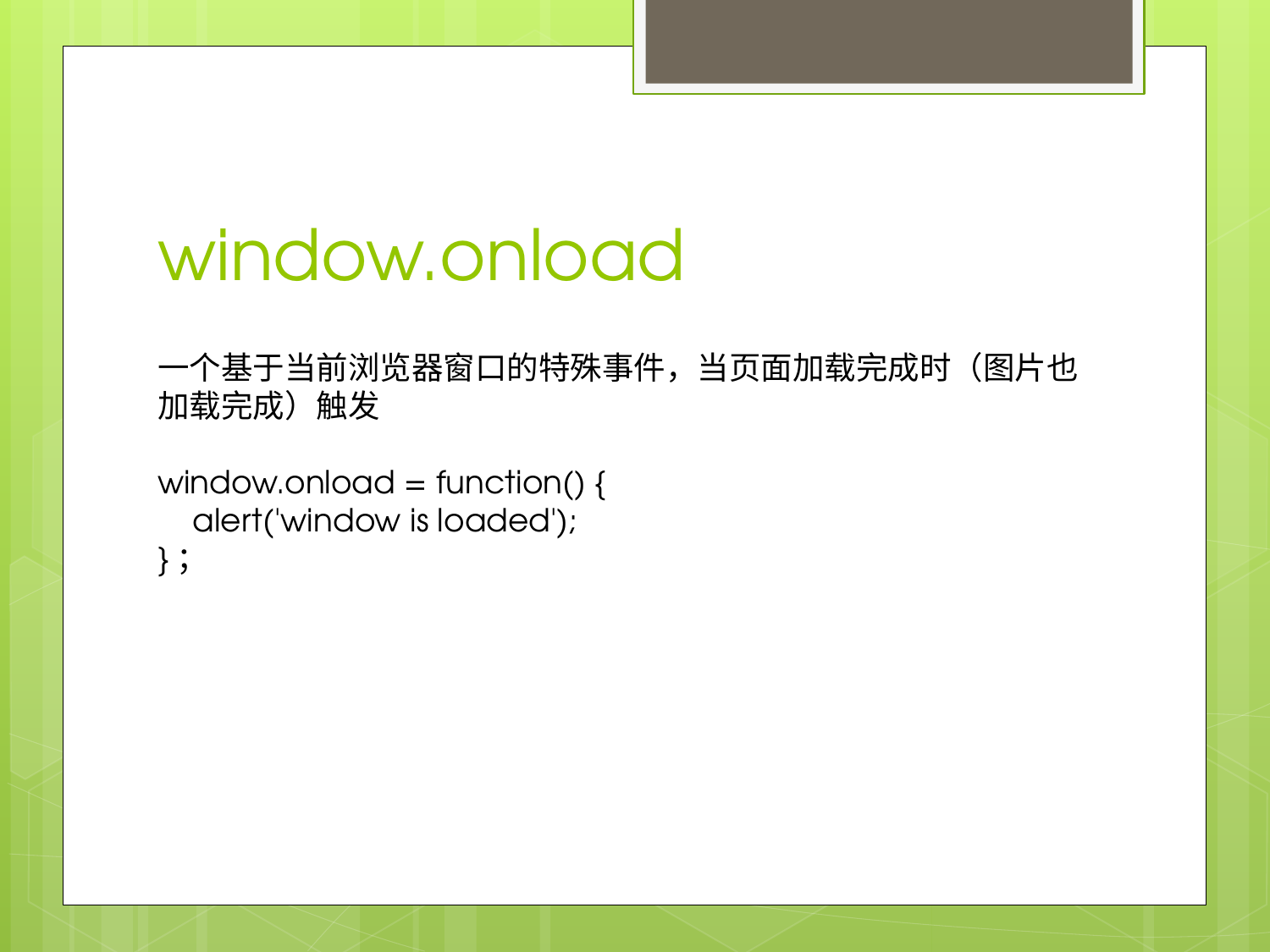

# window.onload
一个基于当前浏览器窗口的特殊事件，当页面加载完成时（图片也加载完成）触发

window.onload = function() {
    alert('window is loaded');
}；